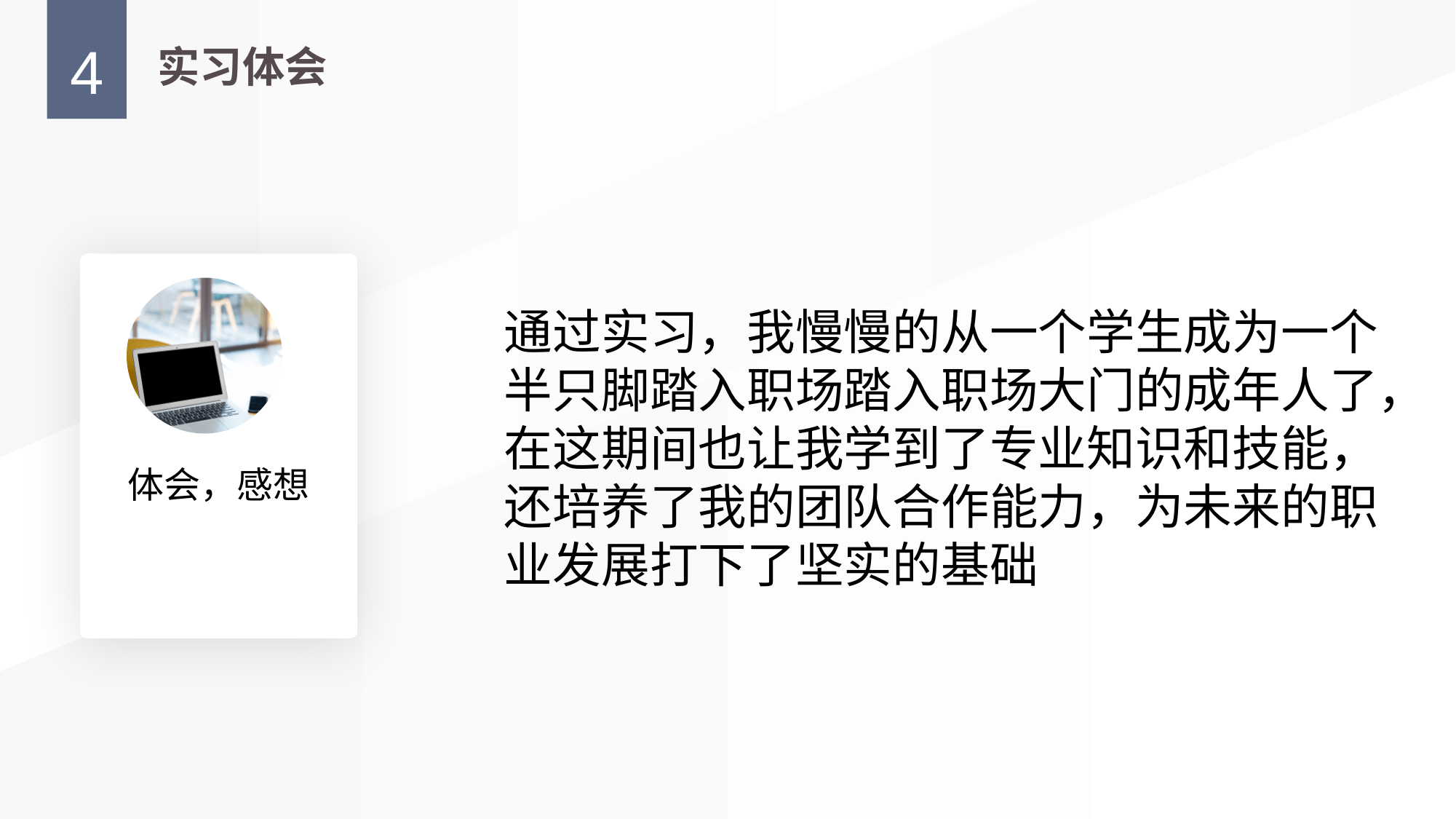

4
实习体会

通过实习，我慢慢的从一个学生成为一个半只脚踏入职场踏入职场大门的成年人了，在这期间也让我学到了专业知识和技能，还培养了我的团队合作能力，为未来的职业发展打下了坚实的基础
体会，感想